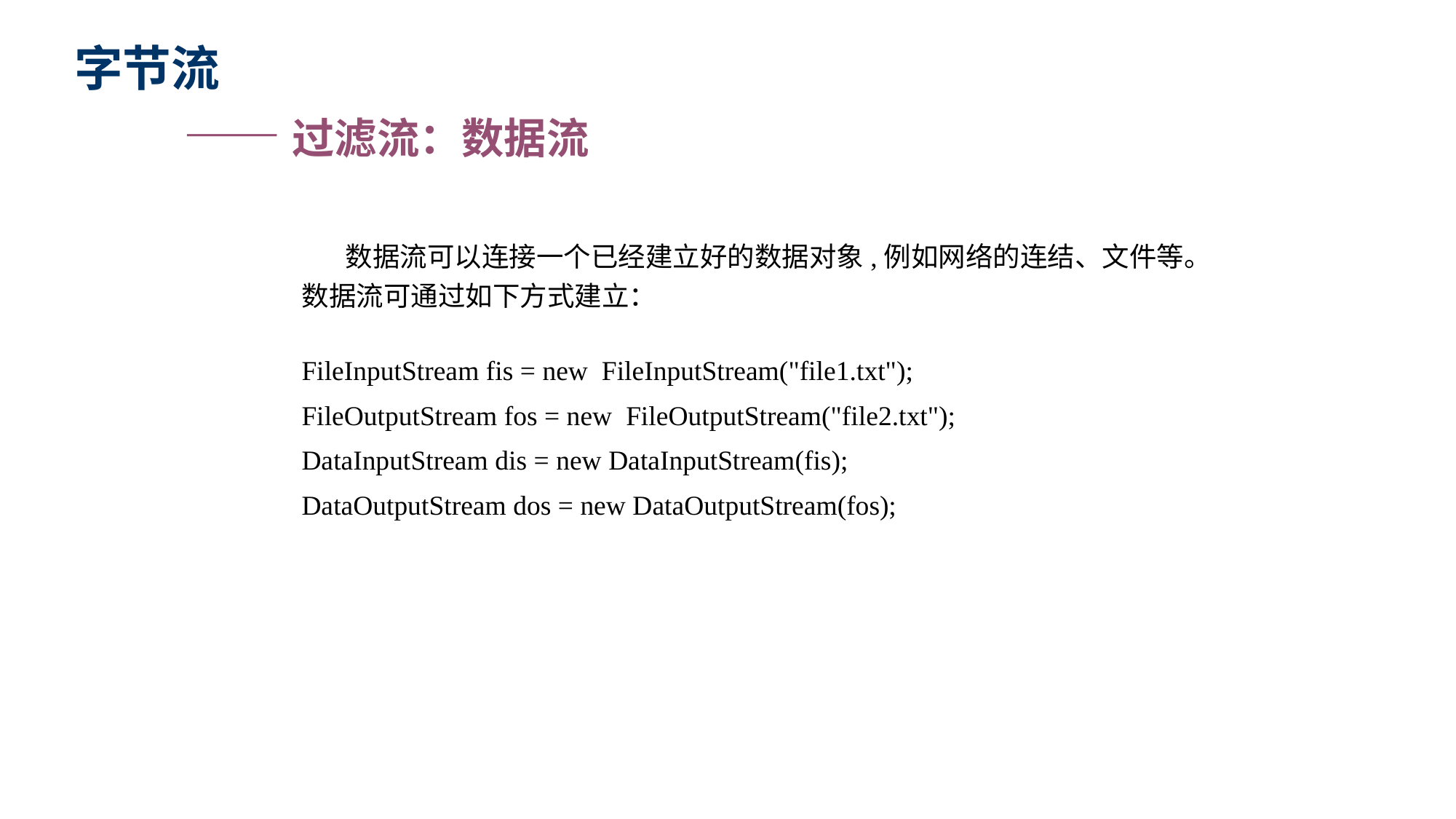

字节流
	——过滤流：数据流
      数据流可以连接一个已经建立好的数据对象,例如网络的连结、文件等。数据流可通过如下方式建立：

FileInputStream fis = new  FileInputStream("file1.txt");
FileOutputStream fos = new  FileOutputStream("file2.txt");
DataInputStream dis = new DataInputStream(fis);
DataOutputStream dos = new DataOutputStream(fos);